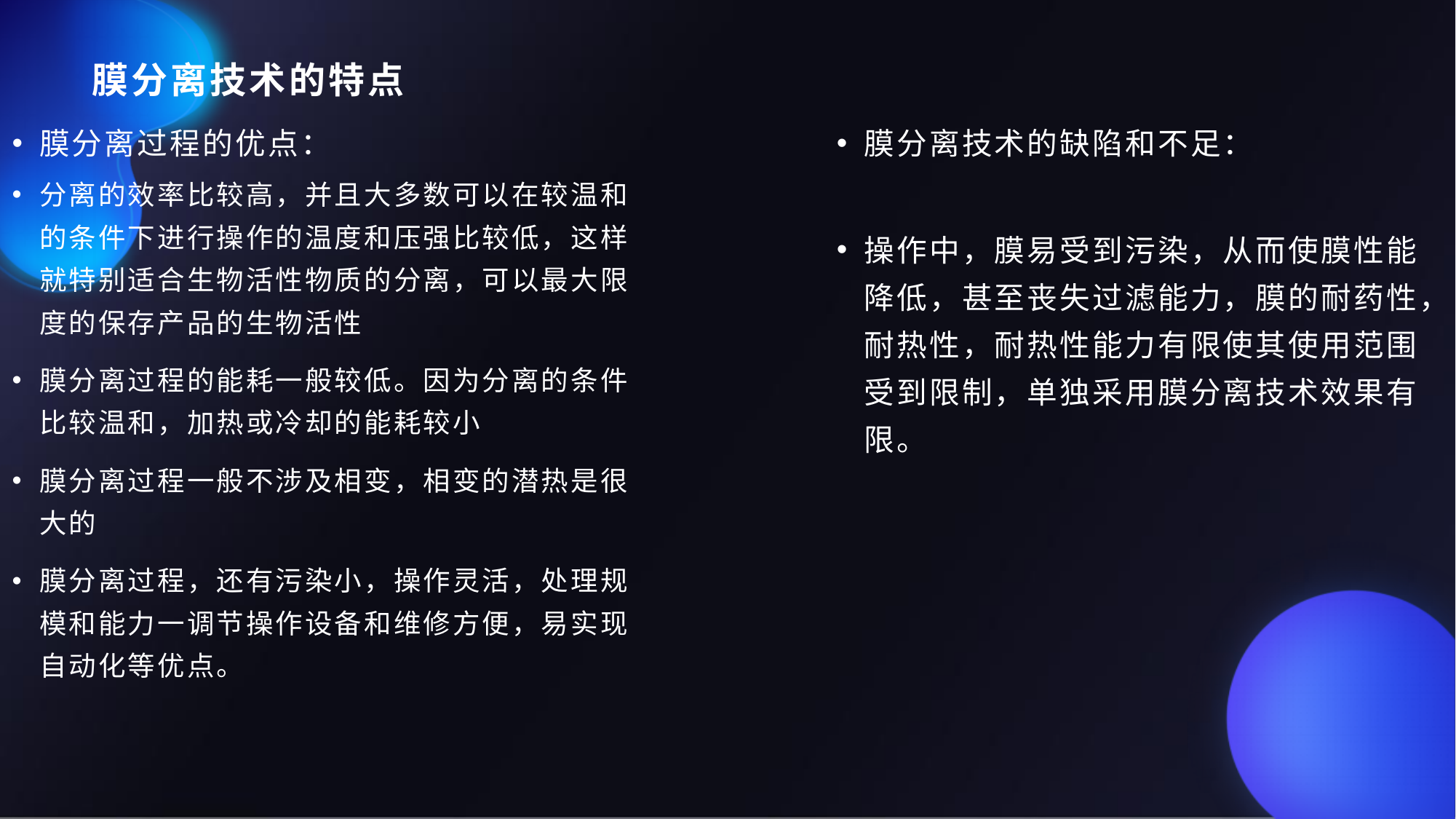

# 膜分离技术的特点
膜分离过程的优点：
膜分离技术的缺陷和不足：
分离的效率比较高，并且大多数可以在较温和的条件下进行操作的温度和压强比较低，这样就特别适合生物活性物质的分离，可以最大限度的保存产品的生物活性
膜分离过程的能耗一般较低。因为分离的条件比较温和，加热或冷却的能耗较小
膜分离过程一般不涉及相变，相变的潜热是很大的
膜分离过程，还有污染小，操作灵活，处理规模和能力一调节操作设备和维修方便，易实现自动化等优点。
操作中，膜易受到污染，从而使膜性能降低，甚至丧失过滤能力，膜的耐药性，耐热性，耐热性能力有限使其使用范围受到限制，单独采用膜分离技术效果有限。